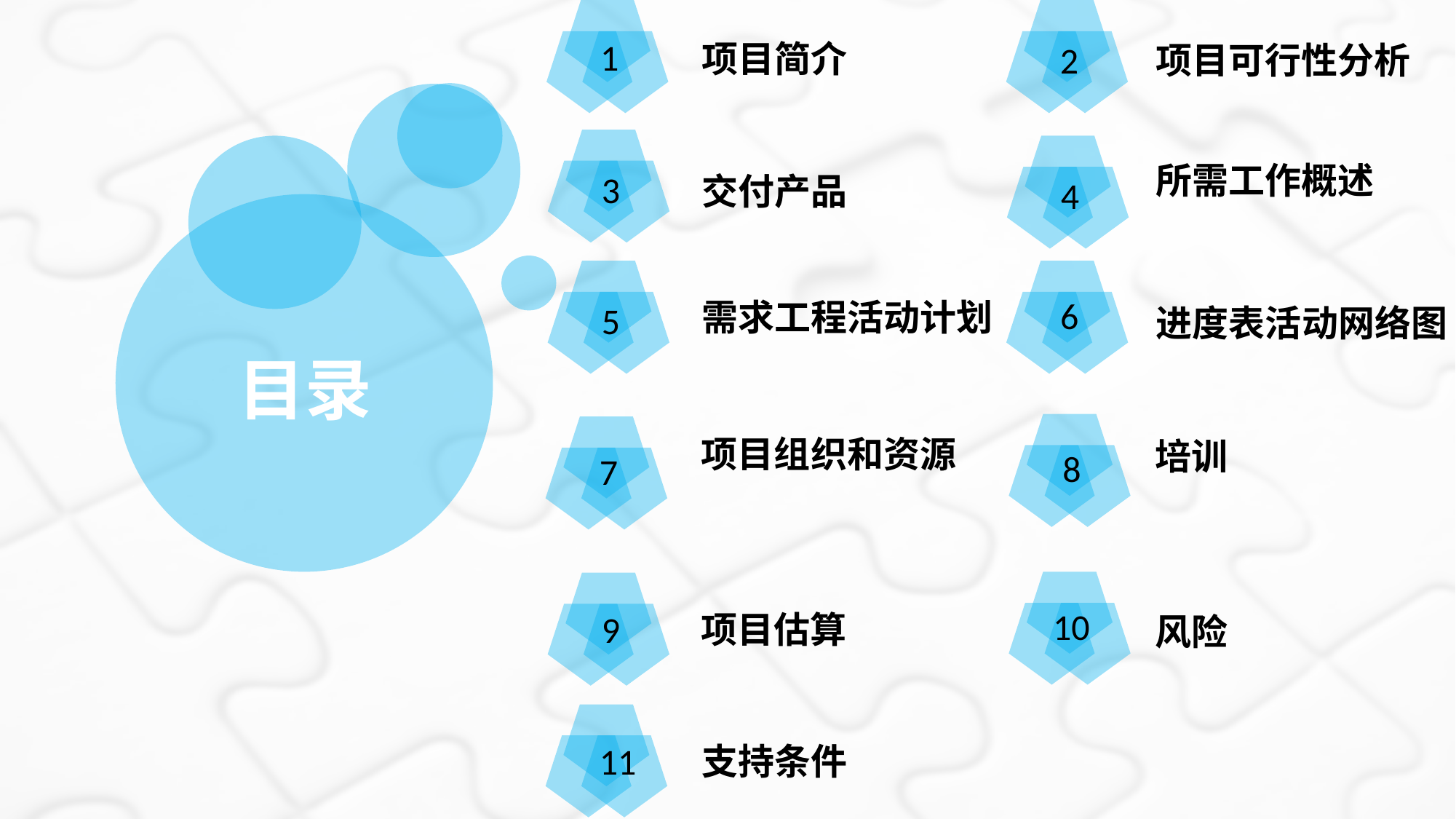

1
项目简介
2
项目可行性分析

所需工作概述
3
交付产品
4

6
需求工程活动计划
5
进度表活动网络图
目录

项目组织和资源
培训
8
7

10
9
项目估算
风险

11
支持条件